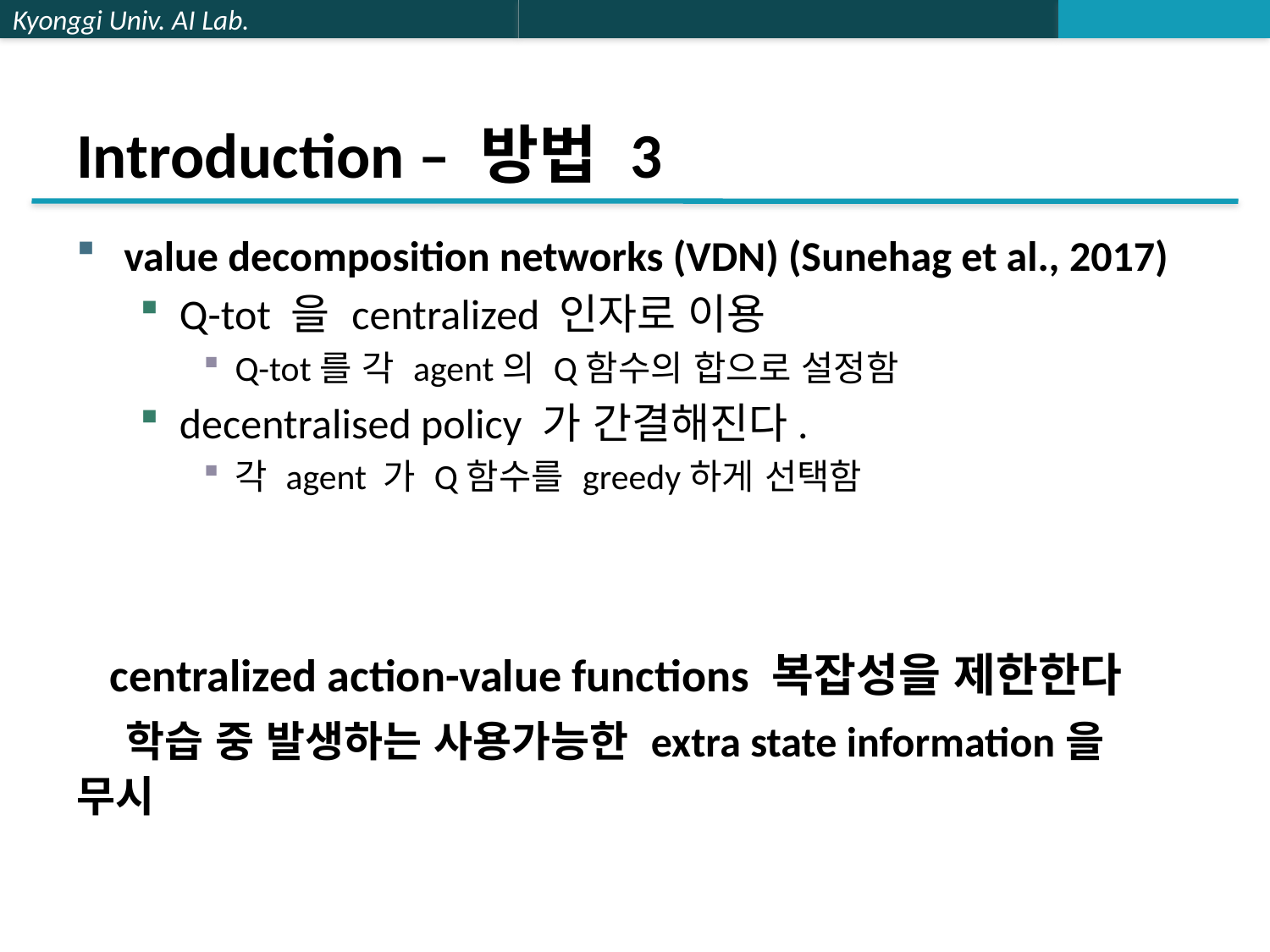

# Introduction – 방법 3
value decomposition networks (VDN) (Sunehag et al., 2017)
Q-tot 을 centralized 인자로 이용
Q-tot를 각 agent의 Q함수의 합으로 설정함
decentralised policy 가 간결해진다.
각 agent 가 Q함수를 greedy하게 선택함

   centralized action-value functions 복잡성을 제한한다
   학습 중 발생하는 사용가능한 extra state information을 무시

	agent간의 명쾌한 상호작용을 보여주지 않음